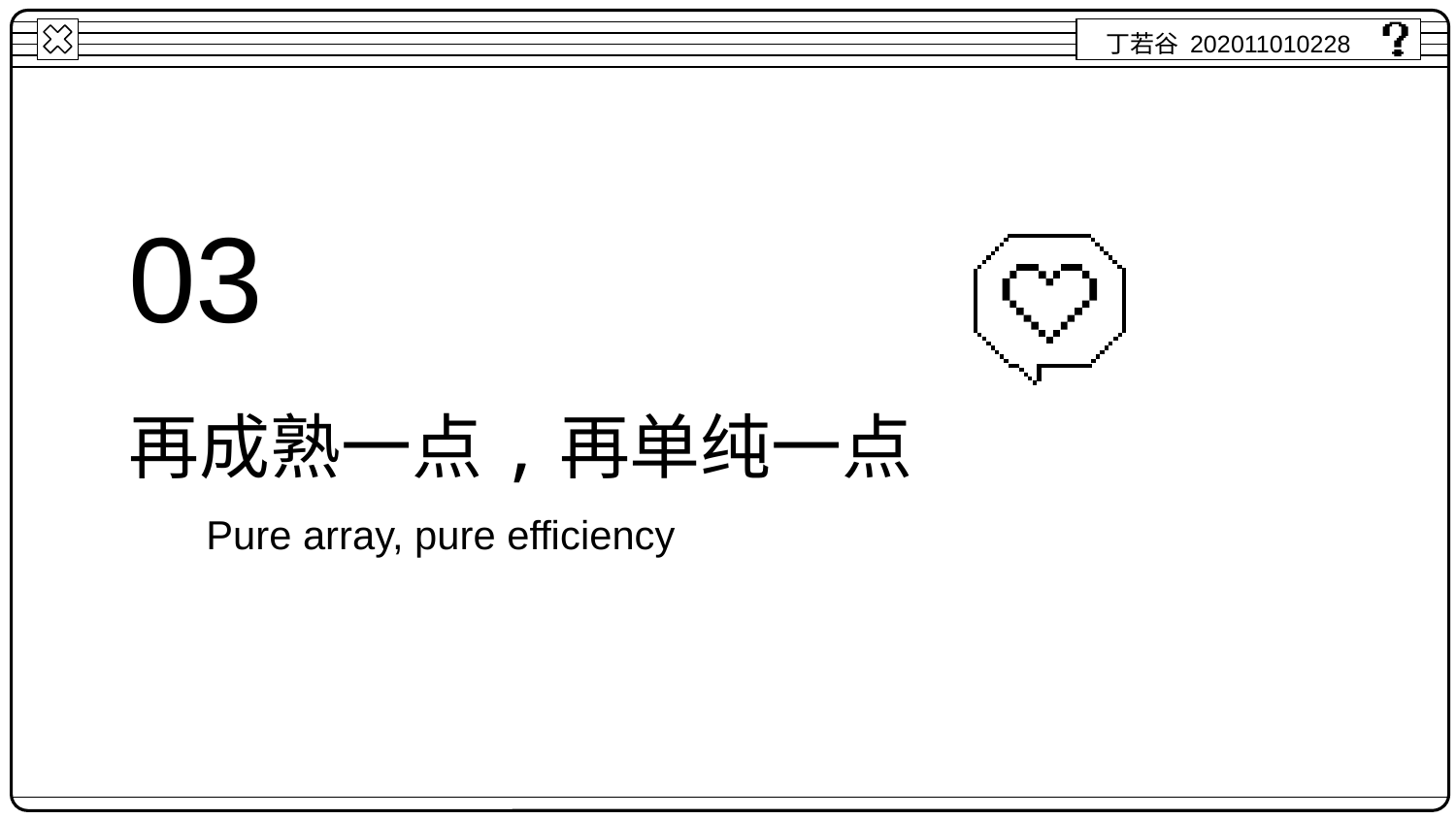

03

# 再成熟一点,再单纯一点
Pure array, pure efficiency